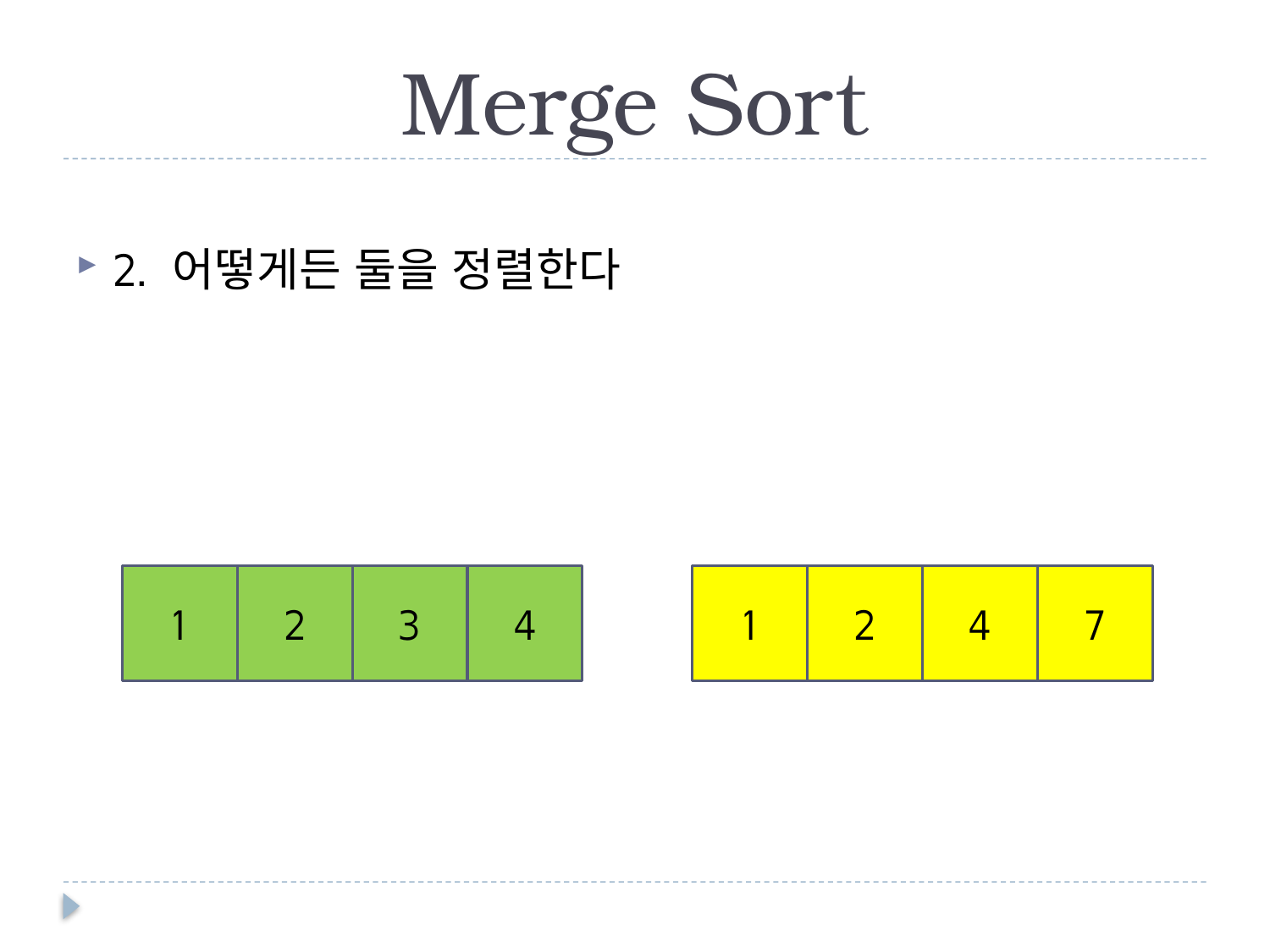

# Merge Sort

2. 어떻게든 둘을 정렬한다
1
2
3
4
1
2
4
7